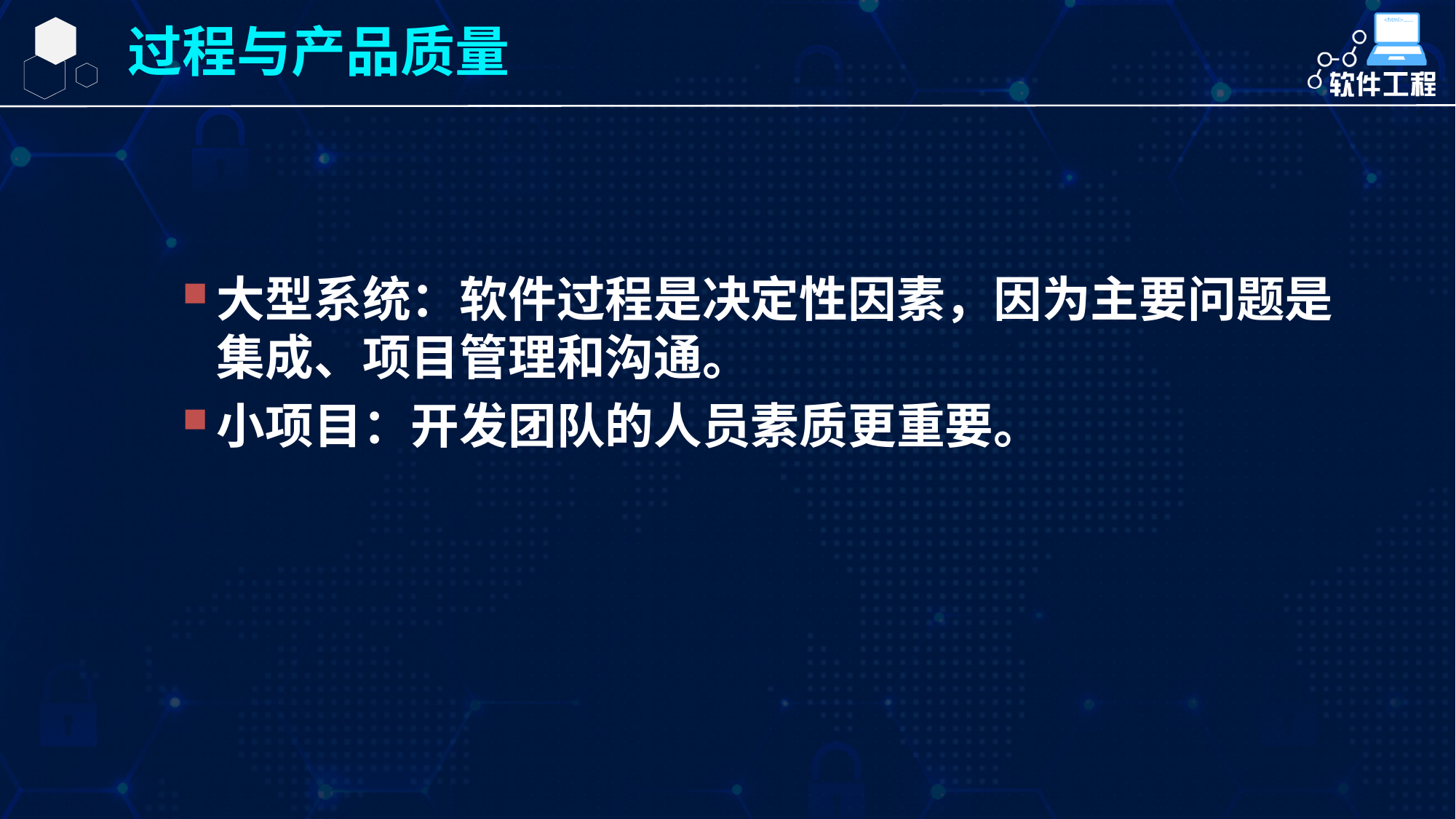

过程与产品质量
大型系统：软件过程是决定性因素，因为主要问题是集成、项目管理和沟通。
小项目：开发团队的人员素质更重要。